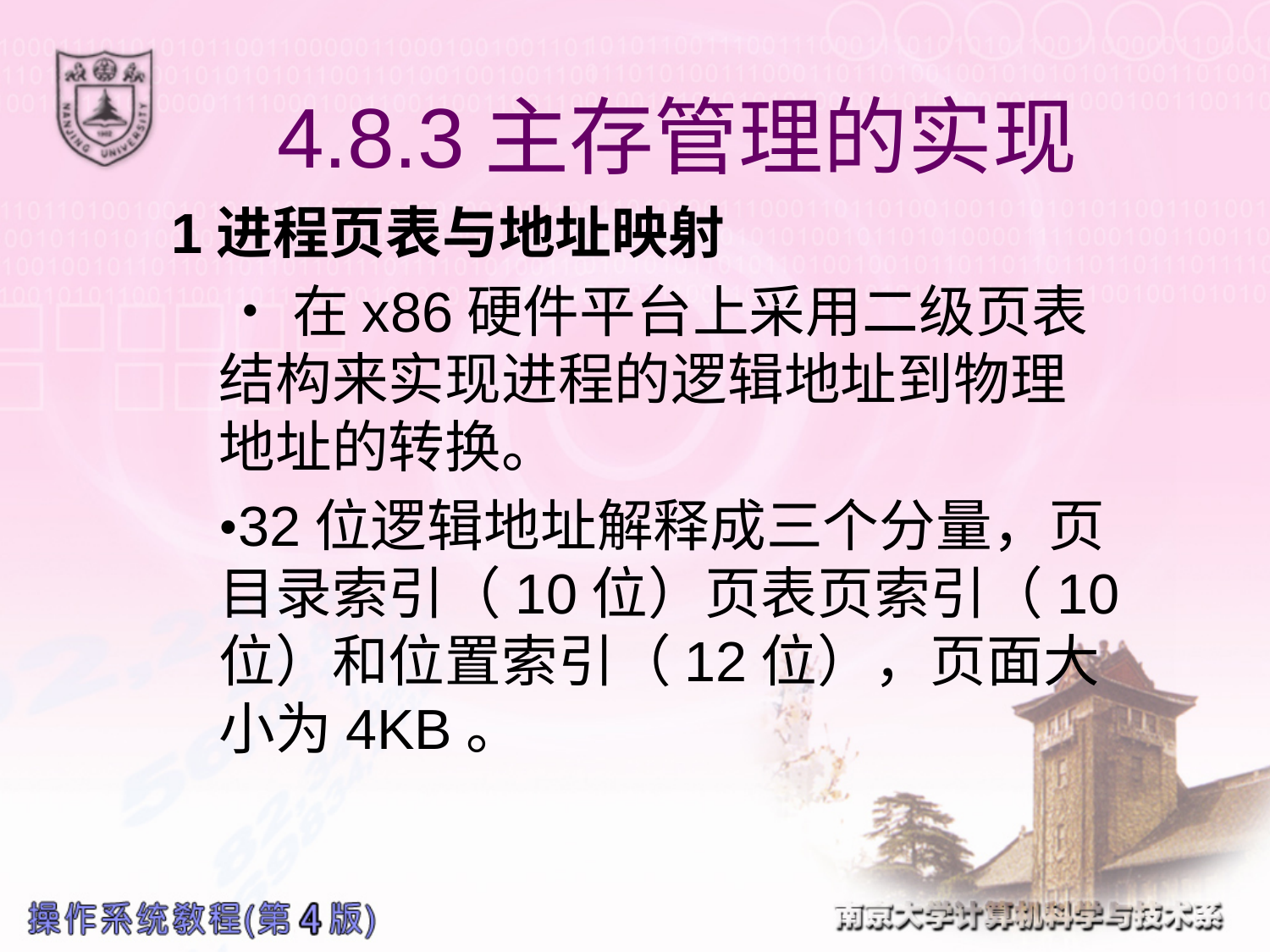

# 4.8.3主存管理的实现
1进程页表与地址映射
    •在x86硬件平台上采用二级页表结构来实现进程的逻辑地址到物理地址的转换。
   •32位逻辑地址解释成三个分量，页目录索引（10位）页表页索引（10位）和位置索引（12位），页面大小为4KB。